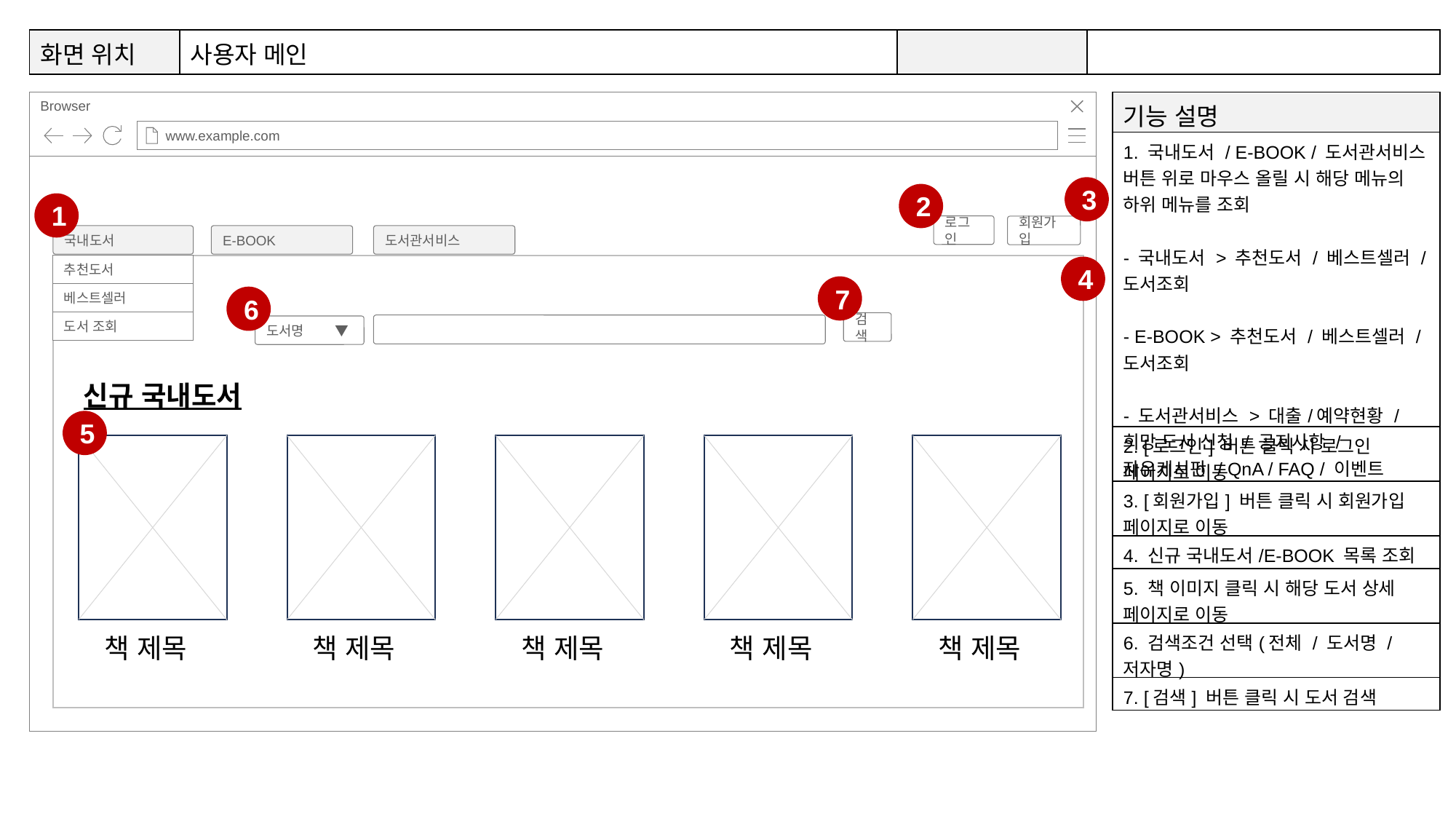

| 화면 위치 | 사용자 메인 |  |  |
| --- | --- | --- | --- |
8
9
| 기능 설명 |
| --- |
| 1. 국내도서 / E-BOOK / 도서관서비스 버튼 위로 마우스 올릴 시 해당 메뉴의 하위 메뉴를 조회 - 국내도서 > 추천도서 / 베스트셀러 / 도서조회 - E-BOOK > 추천도서 / 베스트셀러 / 도서조회 - 도서관서비스 > 대출/예약현황 / 희망 도서 신청 / 공지사항 / 자유게시판 / QnA / FAQ / 이벤트 |
| 2. [로그인] 버튼 클릭 시 로그인 페이지로 이동 |
| 3. [회원가입] 버튼 클릭 시 회원가입 페이지로 이동 |
| 4. 신규 국내도서/E-BOOK 목록 조회 |
| 5. 책 이미지 클릭 시 해당 도서 상세 페이지로 이동 |
| 6. 검색조건 선택(전체 / 도서명 / 저자명) |
| 7. [검색] 버튼 클릭 시 도서 검색 |
3
2
1
로그인
회원가입
국내도서
E-BOOK
도서관서비스
추천도서
베스트셀러
도서 조회

4
7
6
검색

도서명        ▼
신규 국내도서
5

책 제목

책 제목
책 제목
책 제목
책 제목